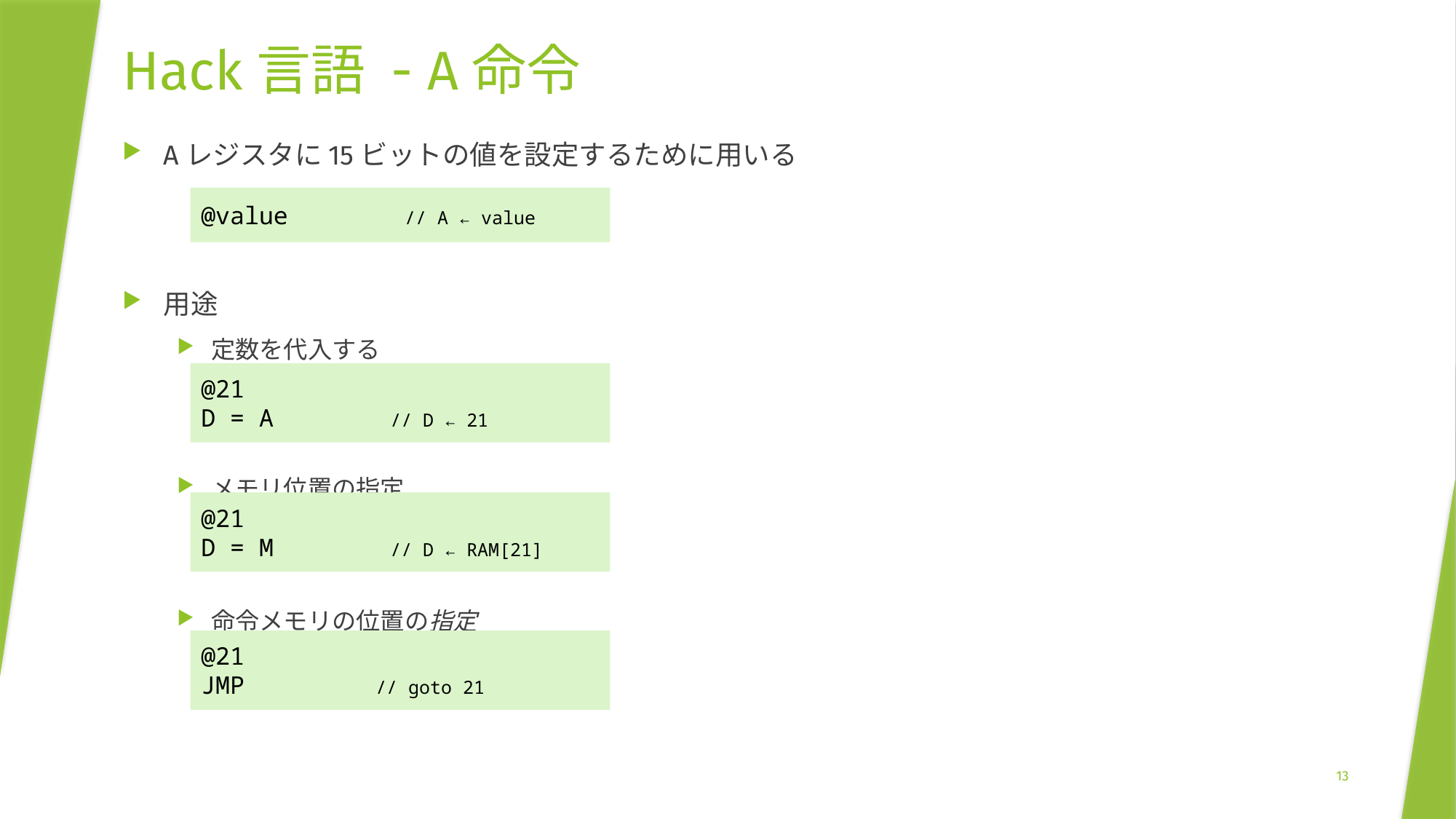

# Hack言語 - A命令
Aレジスタに15ビットの値を設定するために用いる

用途
定数を代入する

メモリ位置の指定

命令メモリの位置の指定

@value        // A ← value
@21
D = A        // D ← 21

@21
D = M        // D ← RAM[21]
@21
JMP         // goto 21
13